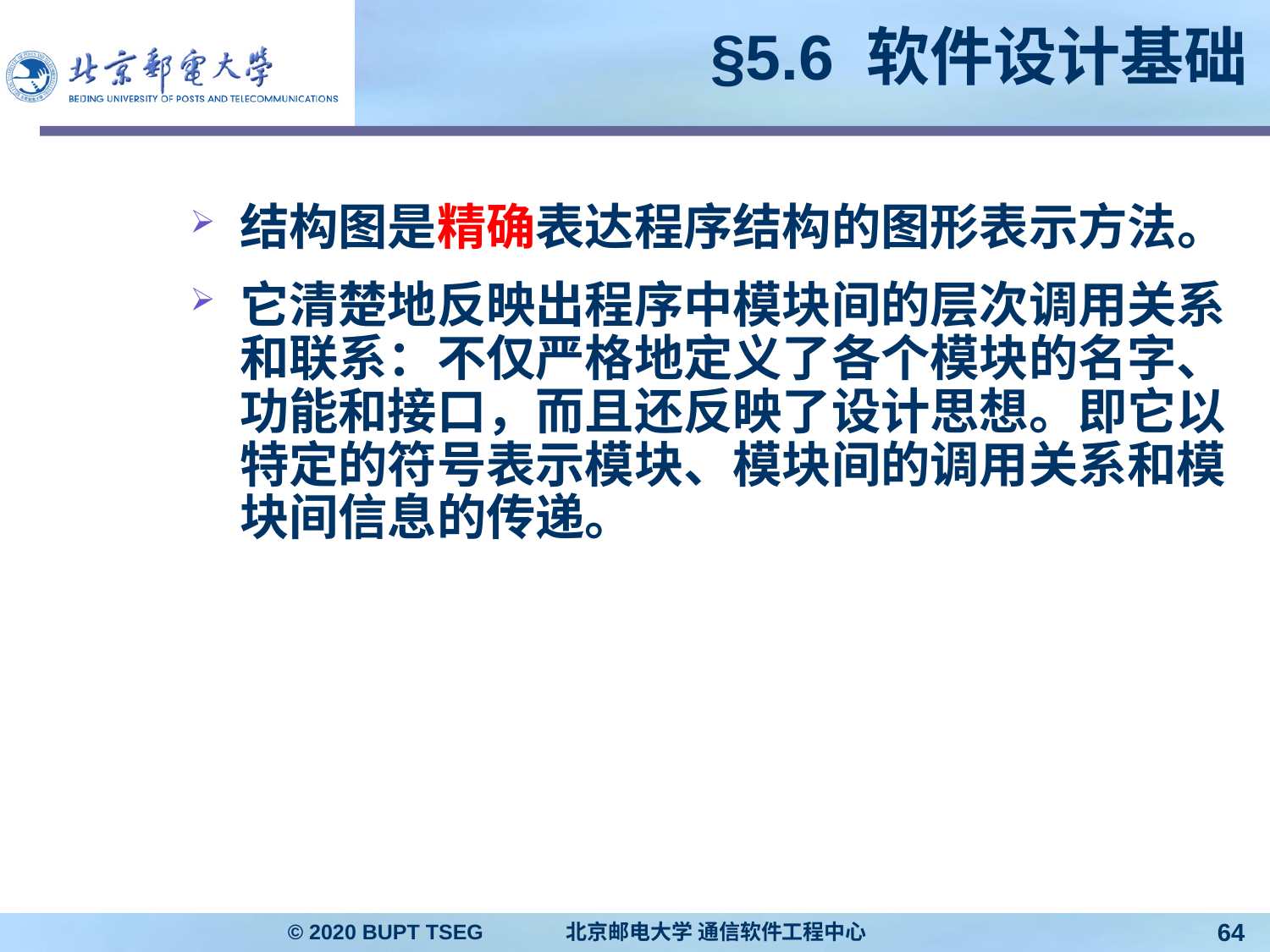

# §5.6 软件设计基础
结构图是精确表达程序结构的图形表示方法。
它清楚地反映出程序中模块间的层次调用关系和联系：不仅严格地定义了各个模块的名字、功能和接口，而且还反映了设计思想。即它以特定的符号表示模块、模块间的调用关系和模块间信息的传递。
© 2020 BUPT TSEG             北京邮电大学 通信软件工程中心